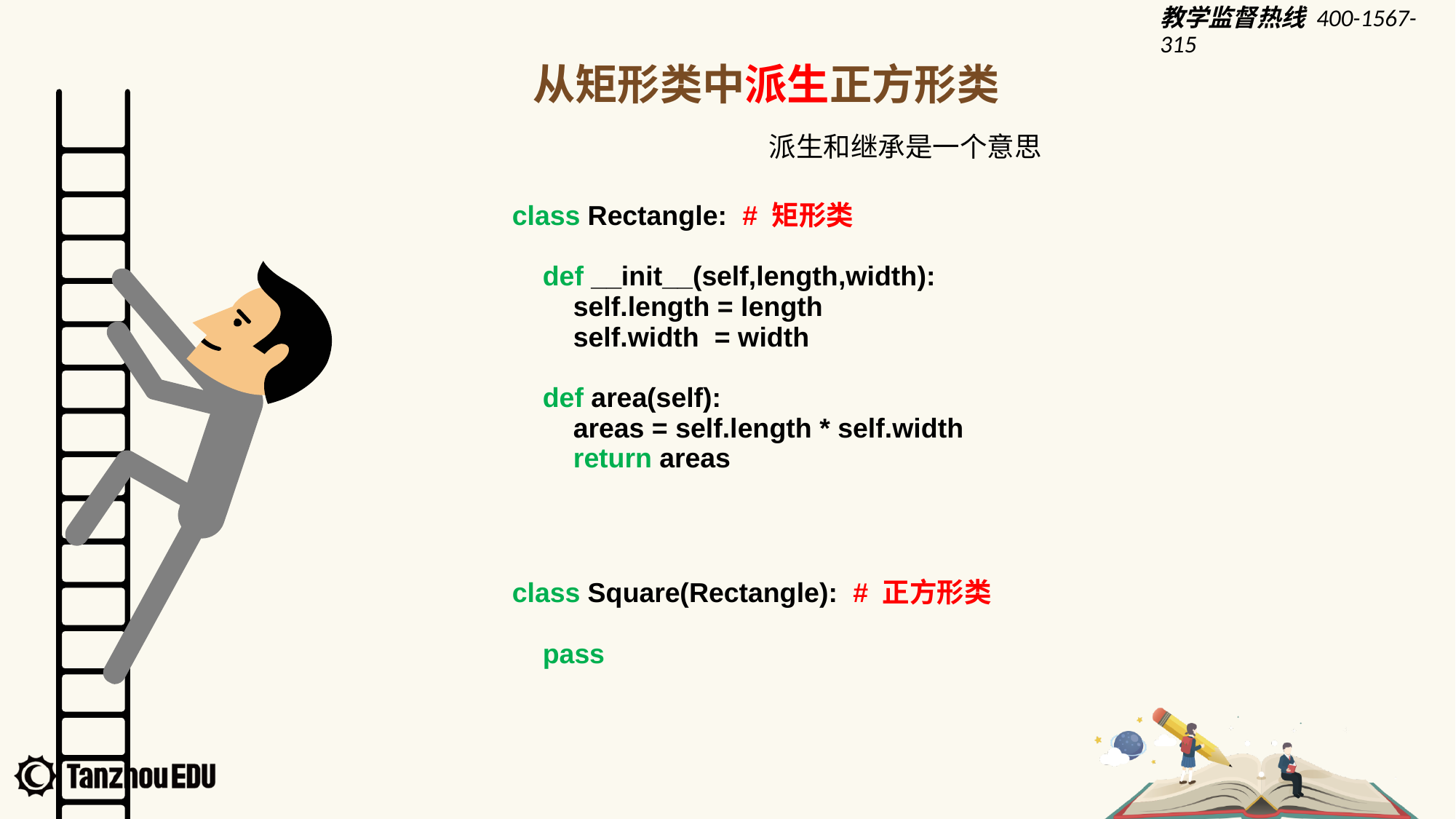

从矩形类中派生正方形类

派生和继承是一个意思
class Rectangle:  # 矩形类

    def __init__(self,length,width):
        self.length = length
        self.width  = width

    def area(self):
        areas = self.length * self.width
        return areas
class Square(Rectangle):  # 正方形类

    pass